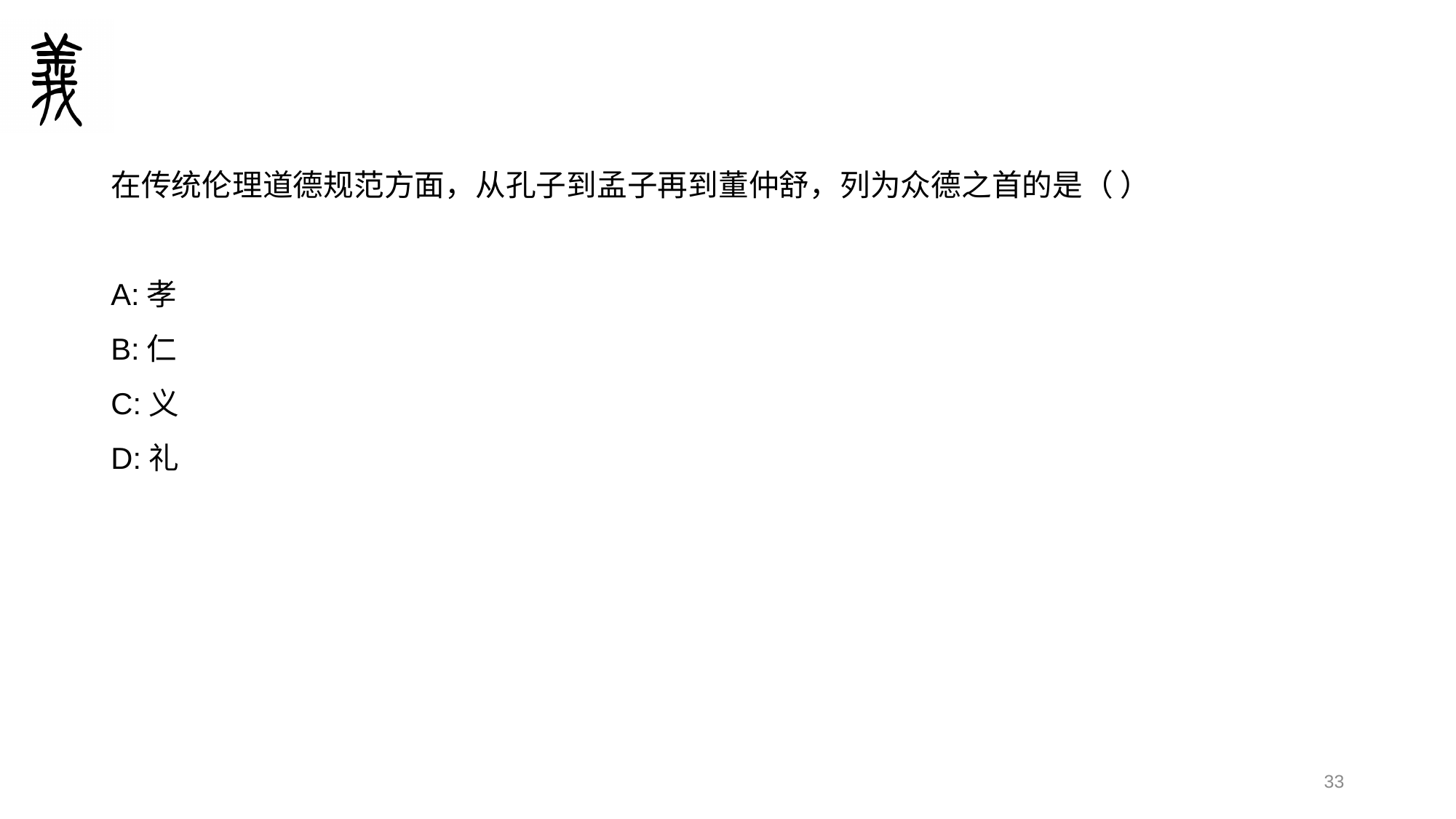

#
在传统伦理道德规范方面，从孔子到孟子再到董仲舒，列为众德之首的是（ ）

A:孝
B:仁
C:义
D:礼

33